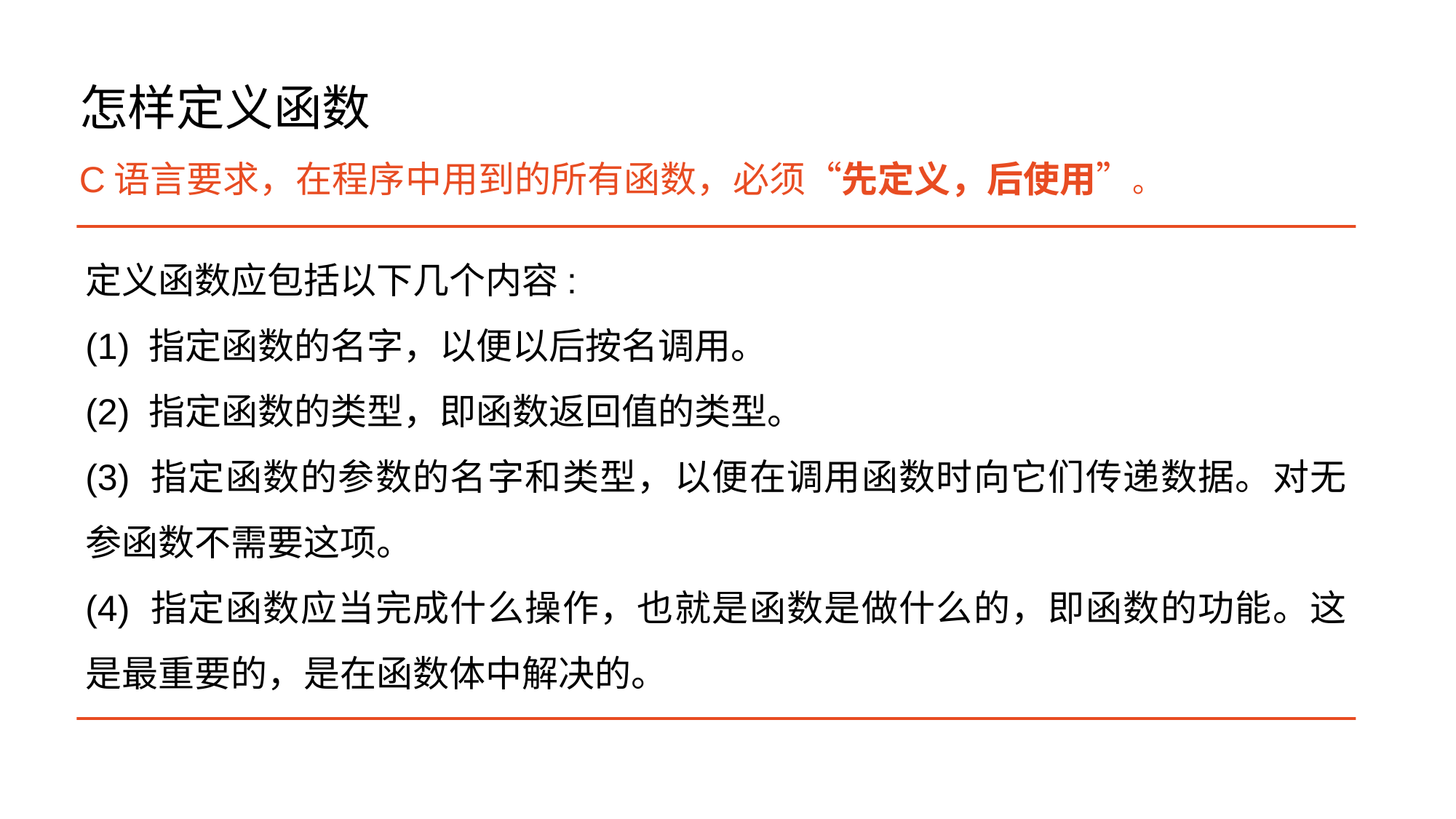

# 怎样定义函数
C语言要求，在程序中用到的所有函数，必须“先定义，后使用”。
定义函数应包括以下几个内容:
(1) 指定函数的名字，以便以后按名调用。
(2) 指定函数的类型，即函数返回值的类型。
(3) 指定函数的参数的名字和类型，以便在调用函数时向它们传递数据。对无参函数不需要这项。
(4) 指定函数应当完成什么操作，也就是函数是做什么的，即函数的功能。这是最重要的，是在函数体中解决的。